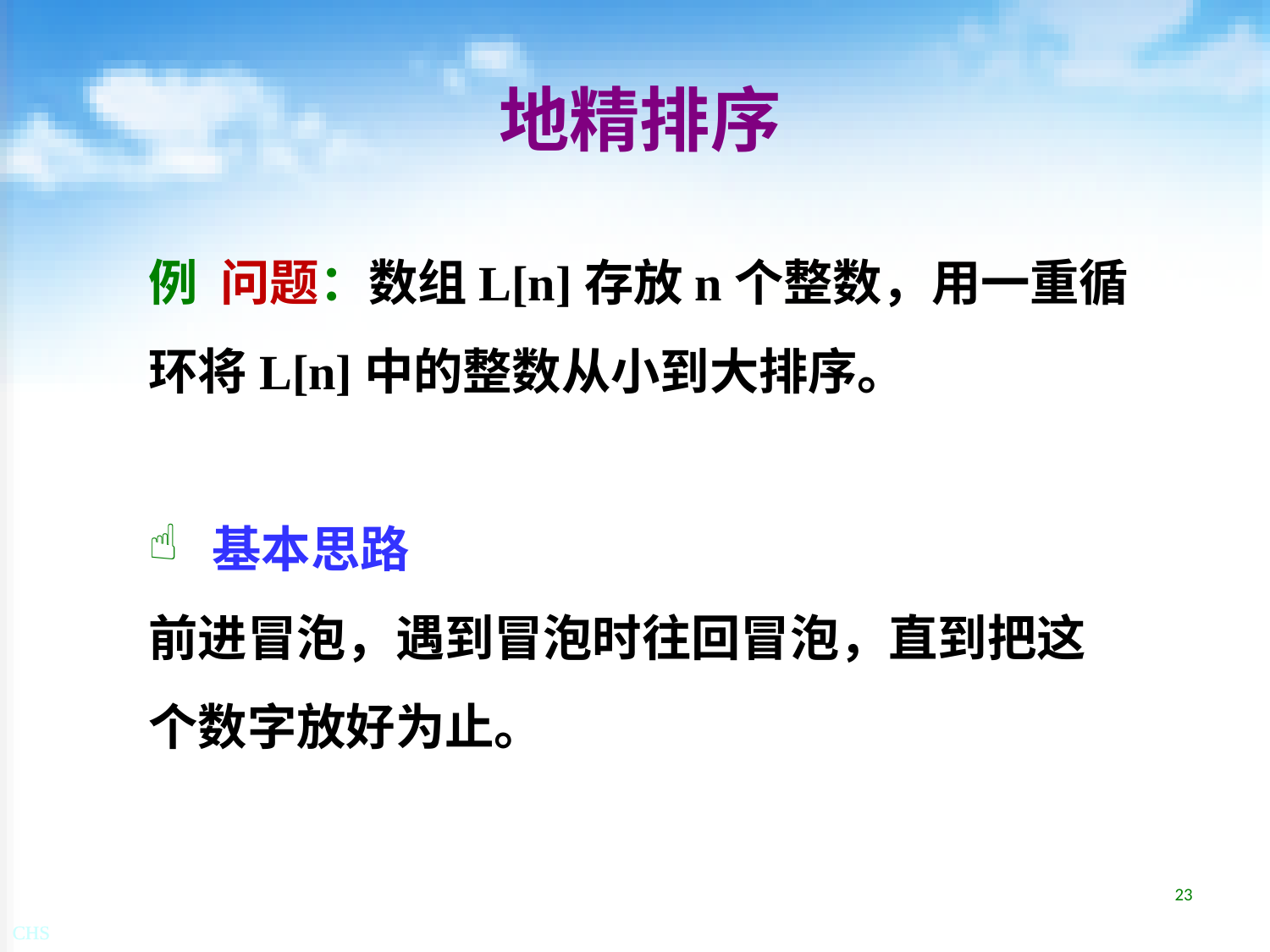

# 地精排序
例  问题：数组L[n]存放n个整数，用一重循环将L[n]中的整数从小到大排序。

基本思路
前进冒泡，遇到冒泡时往回冒泡，直到把这个数字放好为止。
23